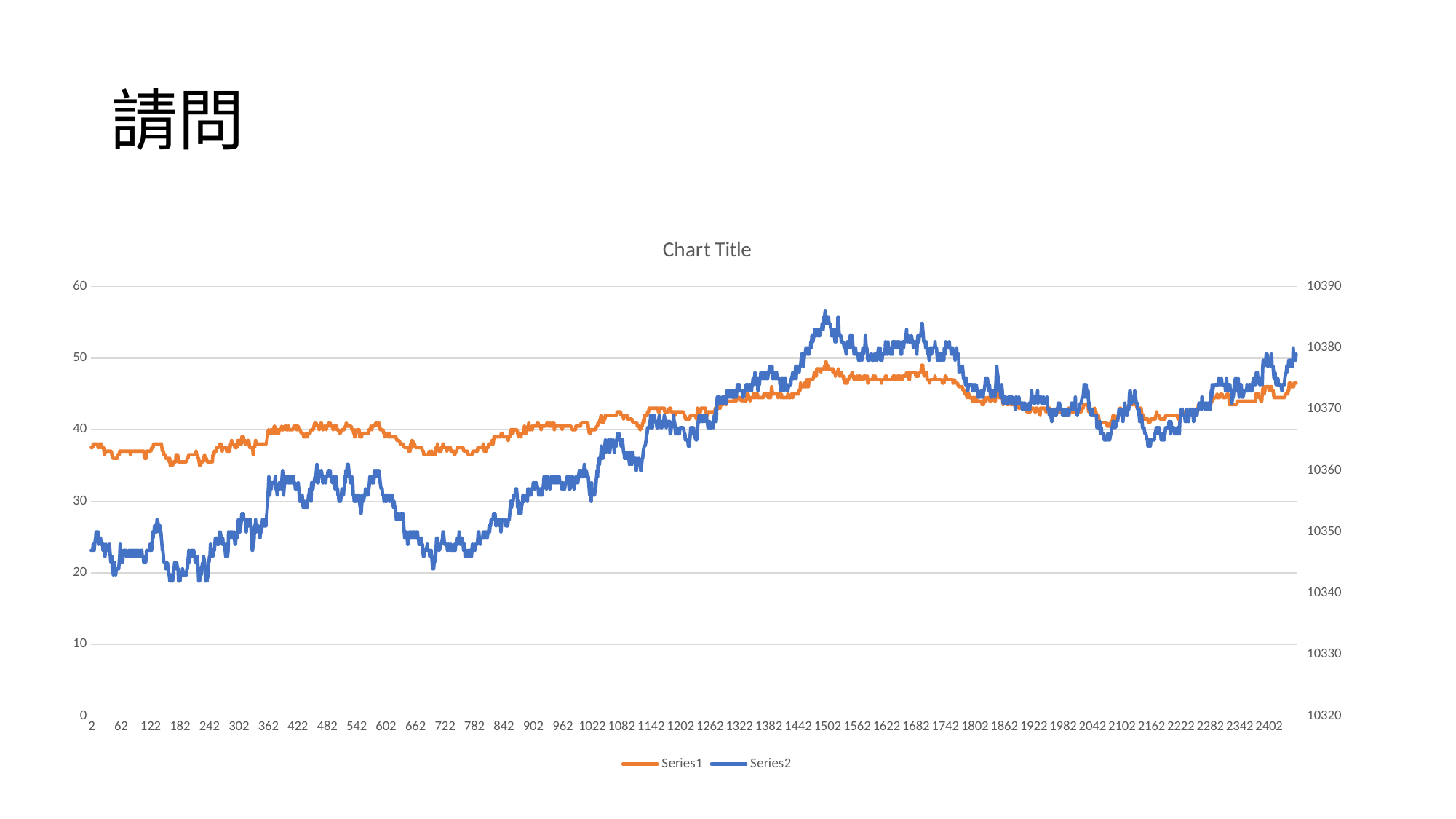

# 請問

### Chart:

| Category |  |  |
|---|---|---|